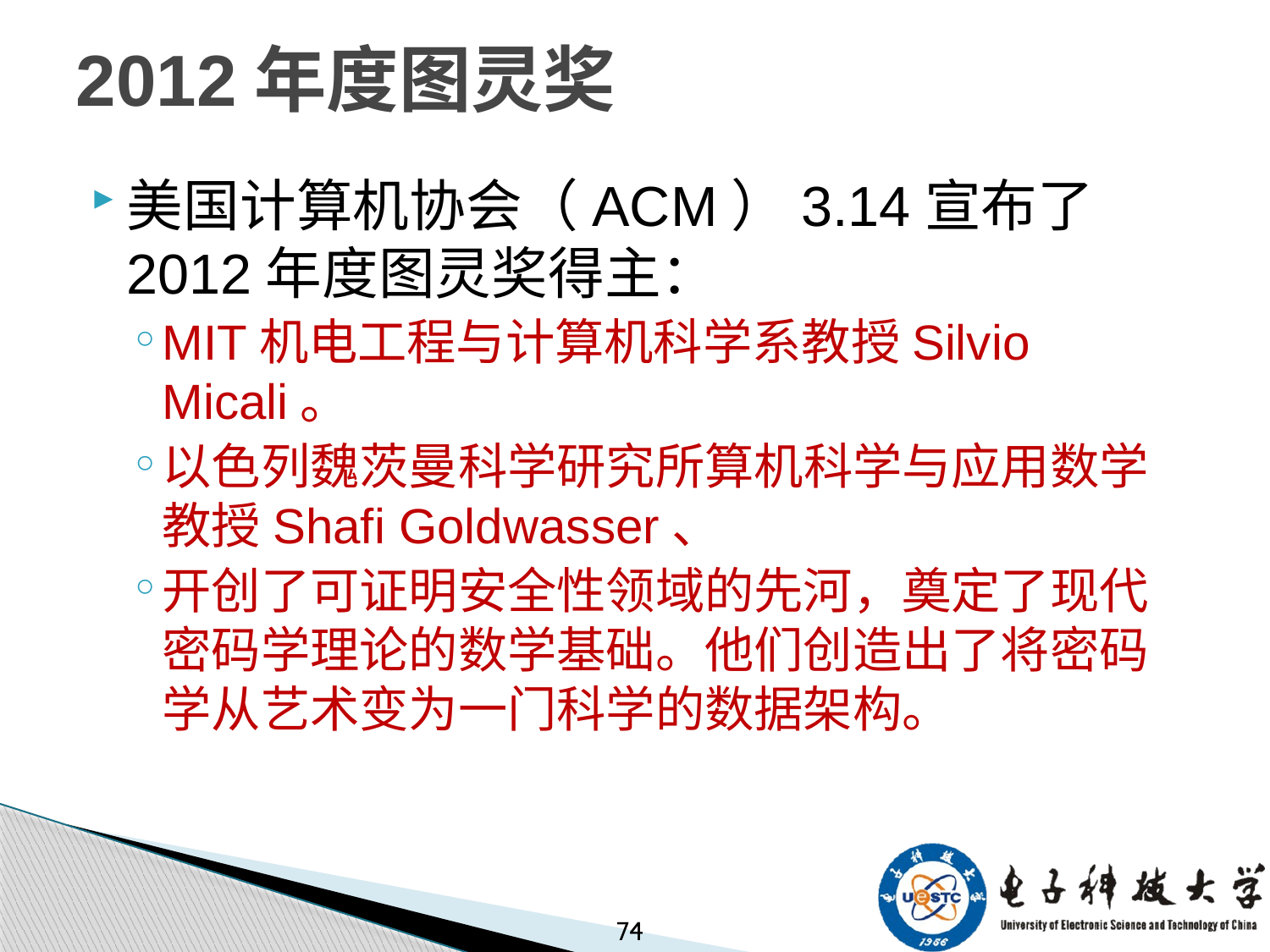

# 2012年度图灵奖
美国计算机协会（ACM）3.14宣布了2012年度图灵奖得主：
MIT机电工程与计算机科学系教授Silvio Micali。
以色列魏茨曼科学研究所算机科学与应用数学教授Shafi Goldwasser、
开创了可证明安全性领域的先河，奠定了现代密码学理论的数学基础。他们创造出了将密码学从艺术变为一门科学的数据架构。
74